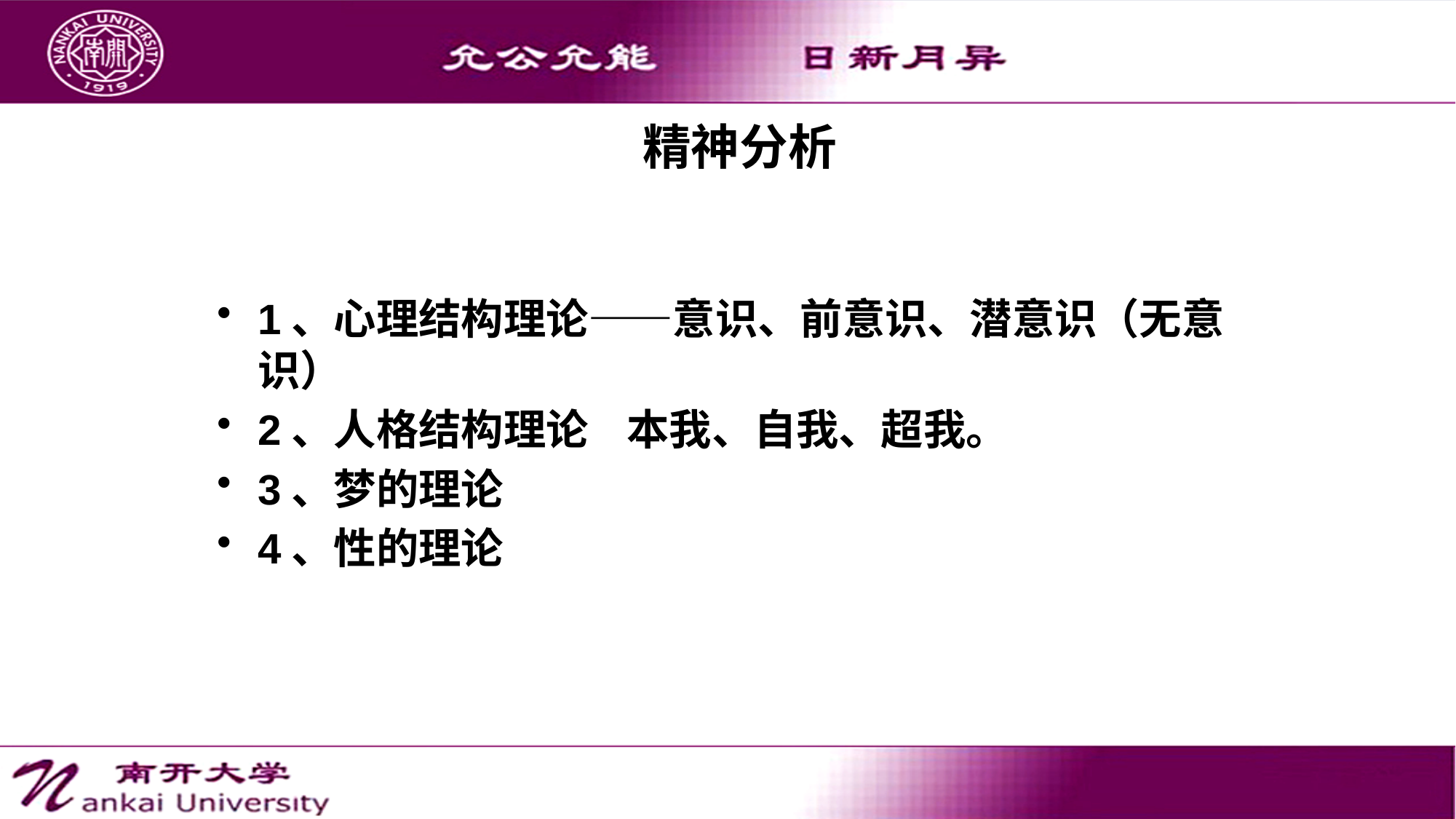

# 精神分析

1、心理结构理论——意识、前意识、潜意识（无意识）
2、人格结构理论    本我、自我、超我。
3、梦的理论
4、性的理论